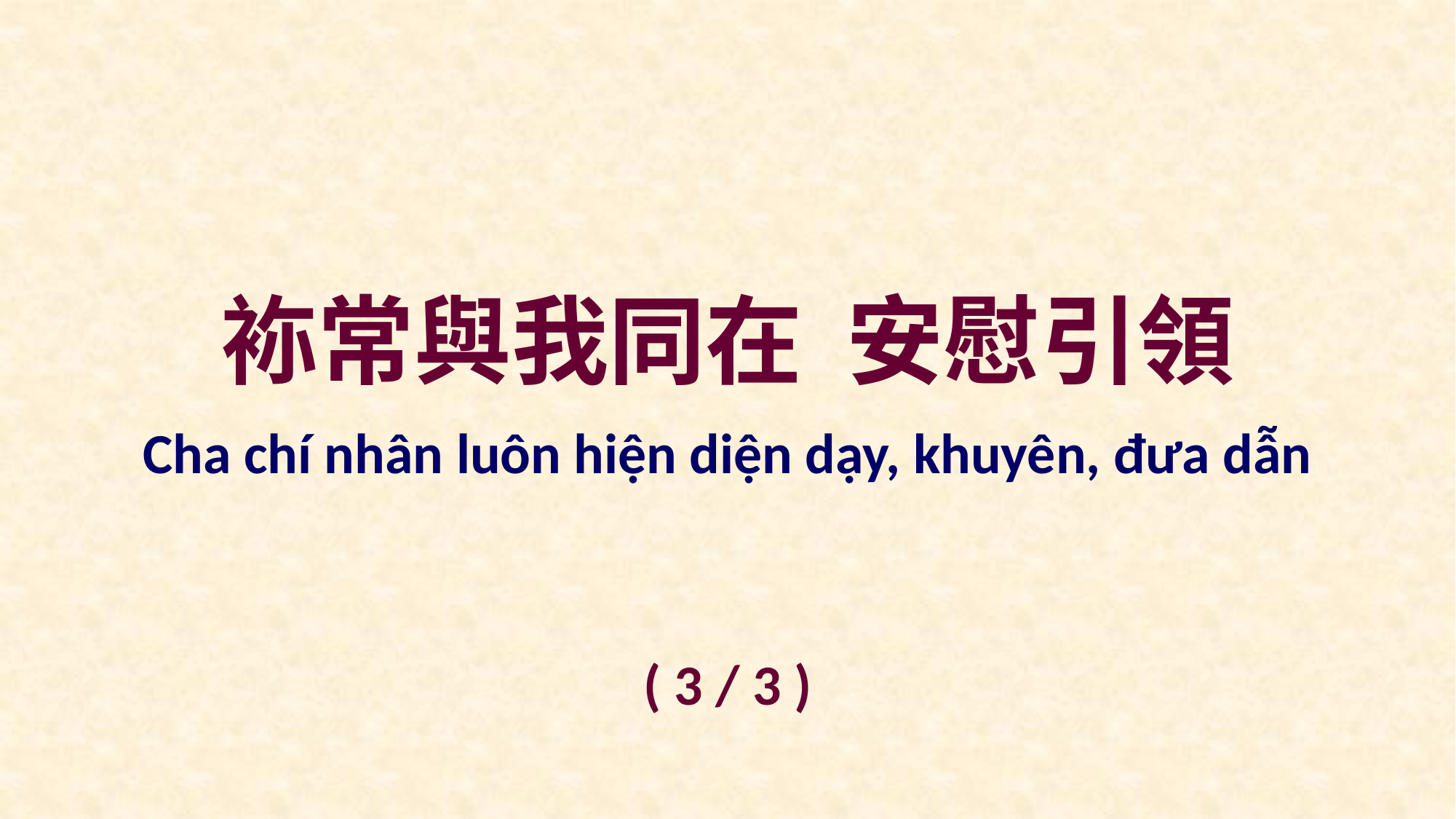

袮常與我同在  安慰引領
Cha chí nhân luôn hiện diện dạy, khuyên, đưa dẫn
( 3 / 3 )